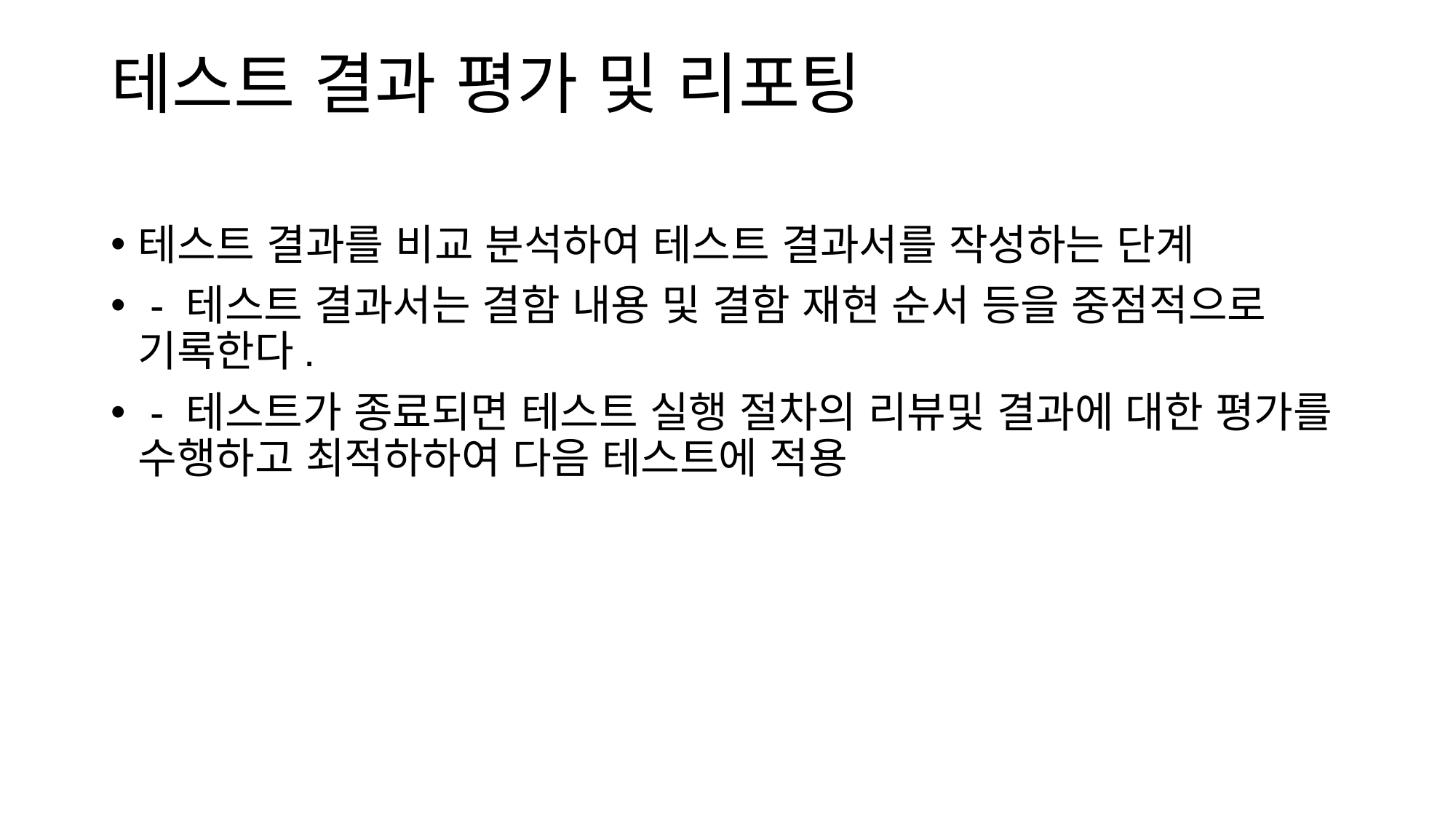

# 테스트 결과 평가 및 리포팅

테스트 결과를 비교 분석하여 테스트 결과서를 작성하는 단계
 - 테스트 결과서는 결함 내용 및 결함 재현 순서 등을 중점적으로 기록한다.
 - 테스트가 종료되면 테스트 실행 절차의 리뷰및 결과에 대한 평가를 수행하고 최적하하여 다음 테스트에 적용